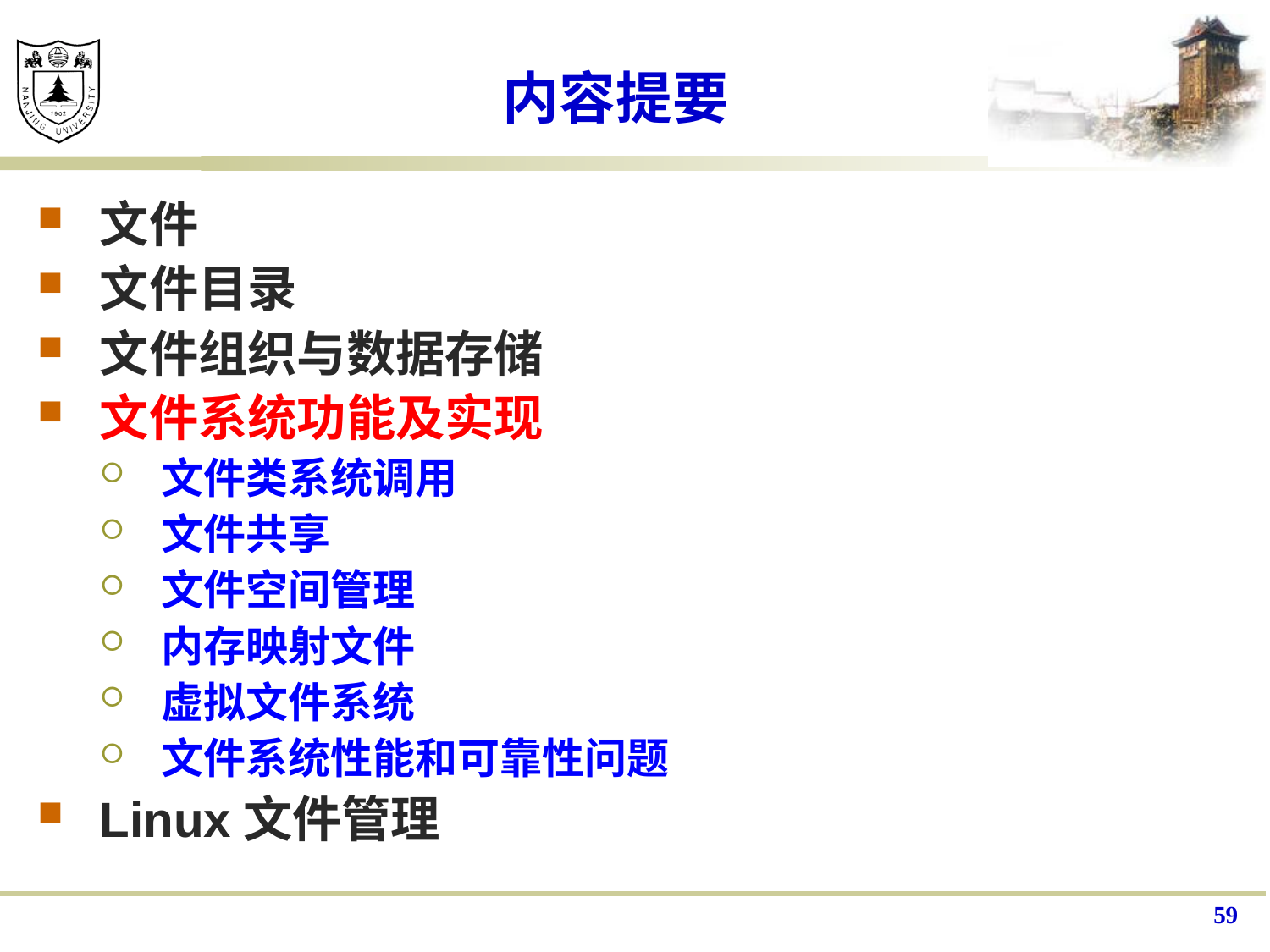

# 内容提要
文件
文件目录
文件组织与数据存储
文件系统功能及实现
文件类系统调用
文件共享
文件空间管理
内存映射文件
虚拟文件系统
文件系统性能和可靠性问题
Linux文件管理
59